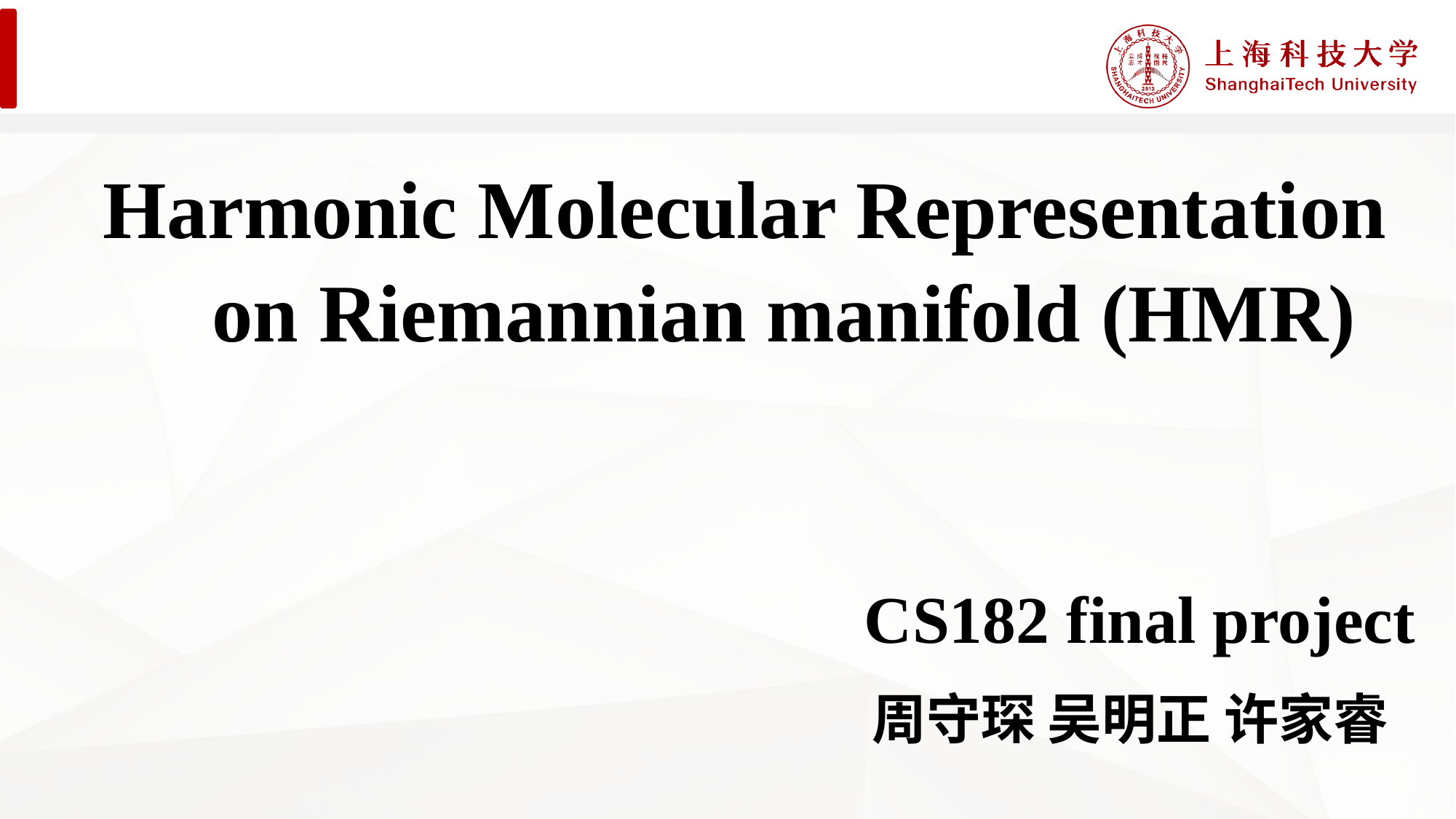

Harmonic Molecular Representation
	on Riemannian manifold (HMR)
CS182 final project
周守琛 吴明正 许家睿